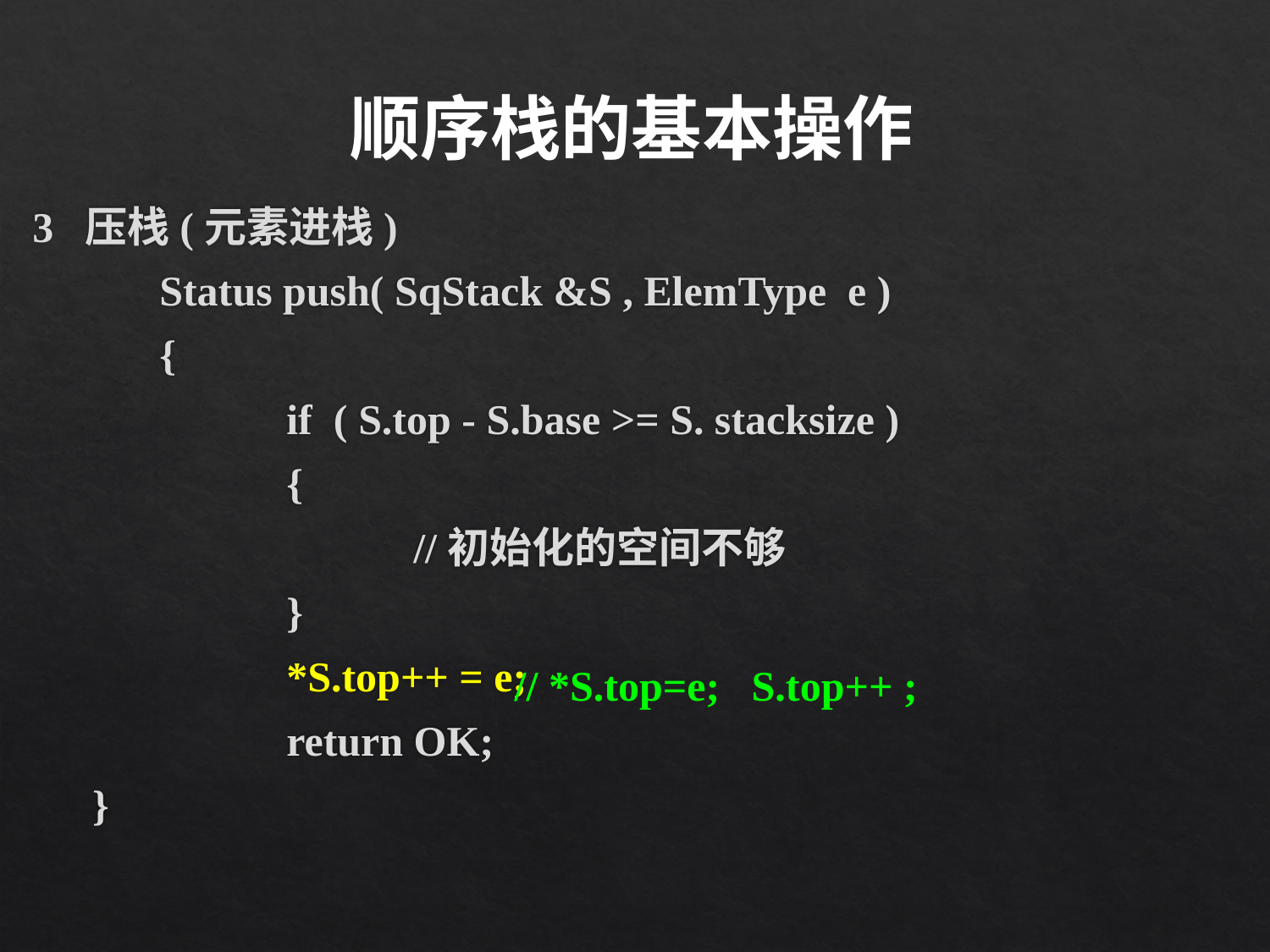

顺序栈的基本操作
# 3  压栈(元素进栈)
	Status push( SqStack &S , ElemType  e )
	{
		if  ( S.top - S.base >= S. stacksize )
		{
			//初始化的空间不够
		}
		*S.top++ = e;
		return OK;
 }
// *S.top=e;   S.top++ ;